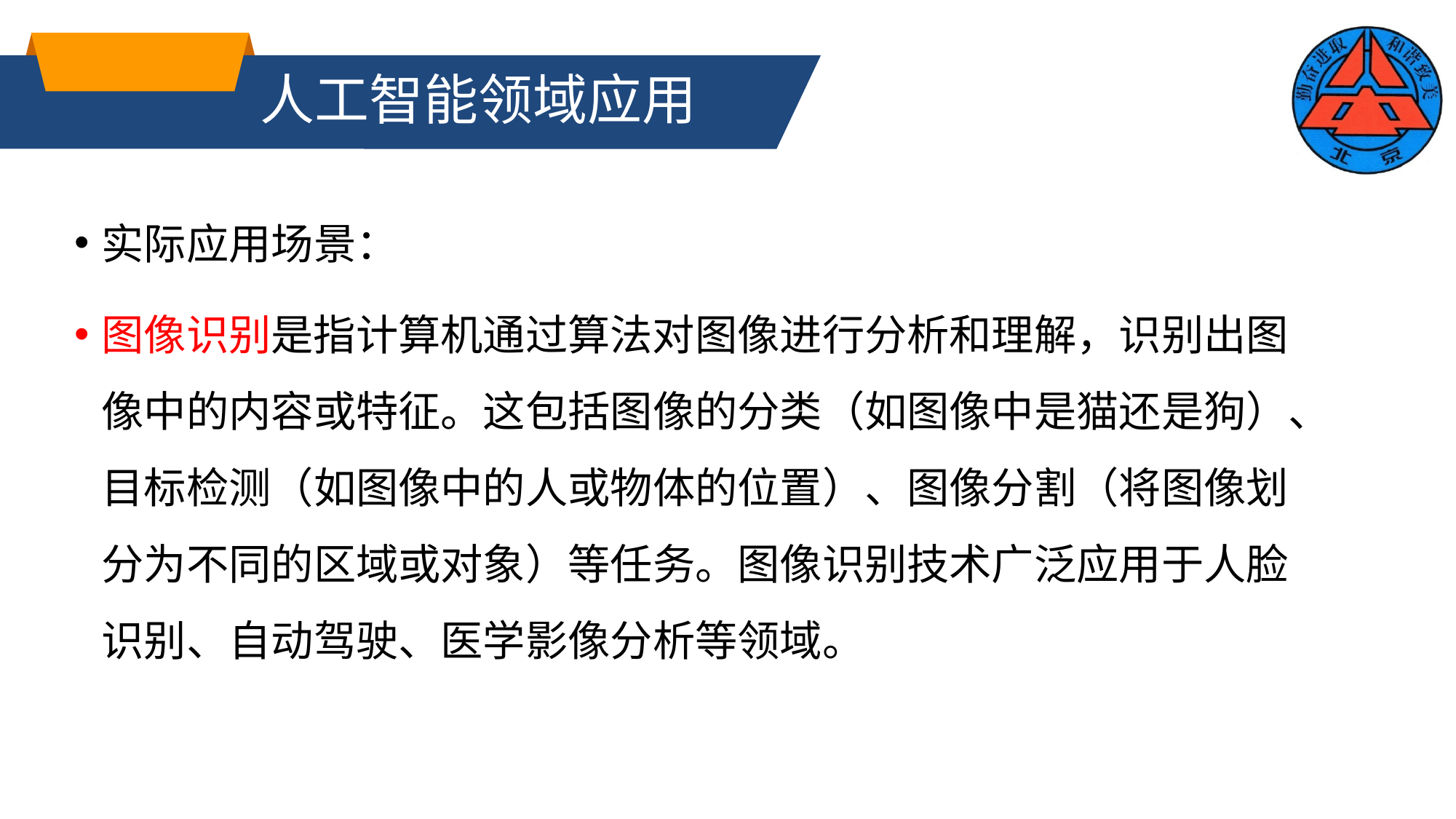

# 人工智能领域应用
实际应用场景：
图像识别是指计算机通过算法对图像进行分析和理解，识别出图像中的内容或特征。这包括图像的分类（如图像中是猫还是狗）、目标检测（如图像中的人或物体的位置）、图像分割（将图像划分为不同的区域或对象）等任务。图像识别技术广泛应用于人脸识别、自动驾驶、医学影像分析等领域。